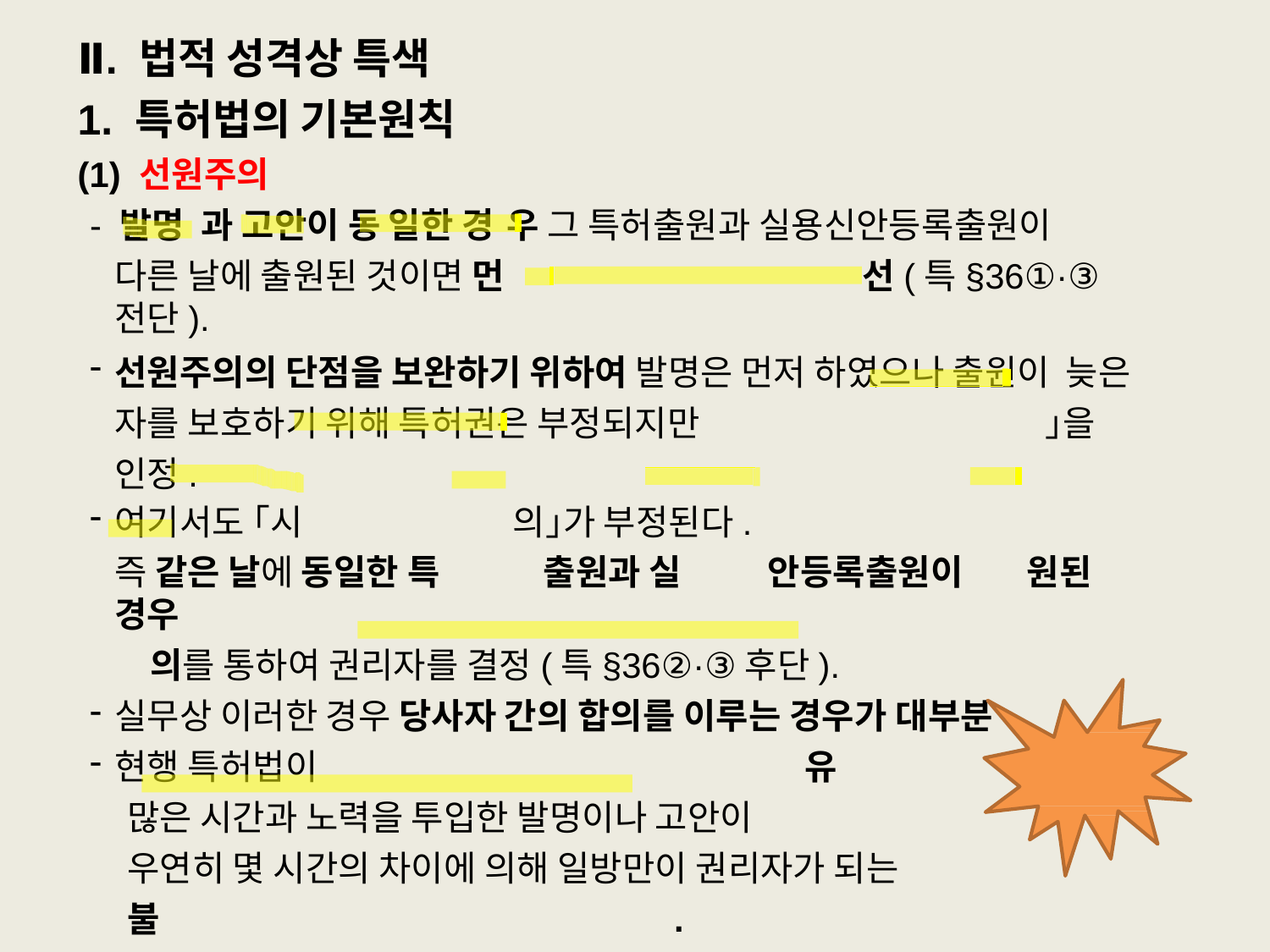

# Ⅱ. 법적 성격상 특색
1. 특허법의 기본원칙
(1) 선원주의
- 발	과 고안이 동
명
일한 경
우 그 특허출원과 실용신안등록출원이

다른 날에 출원된 것이면 먼	선(특§36①·③전단).
선원주의의 단점을 보완하기 위하여 발명은 먼저 하였으나 출원이  늦은 자를 보호하기 위해 특허권은 부정되지만	｣을 인정.
여기서도 ｢시	의｣가 부정된다.
즉 같은 날에 동일한 특	출원과 실	안등록출원이	원된 경우
의를 통하여 권리자를 결정(특§36②·③후단).
실무상 이러한 경우 당사자 간의 합의를 이루는 경우가 대부분
현행 특허법이	유
많은 시간과 노력을 투입한 발명이나 고안이
우연히 몇 시간의 차이에 의해 일방만이 권리자가 되는
불	.
저 출원한 것이 우

｢선사용
권

각(時刻)주

허
용신
출

협

시각주의를 택하지 않는 이

합리한 결과를 피하기 위한 것